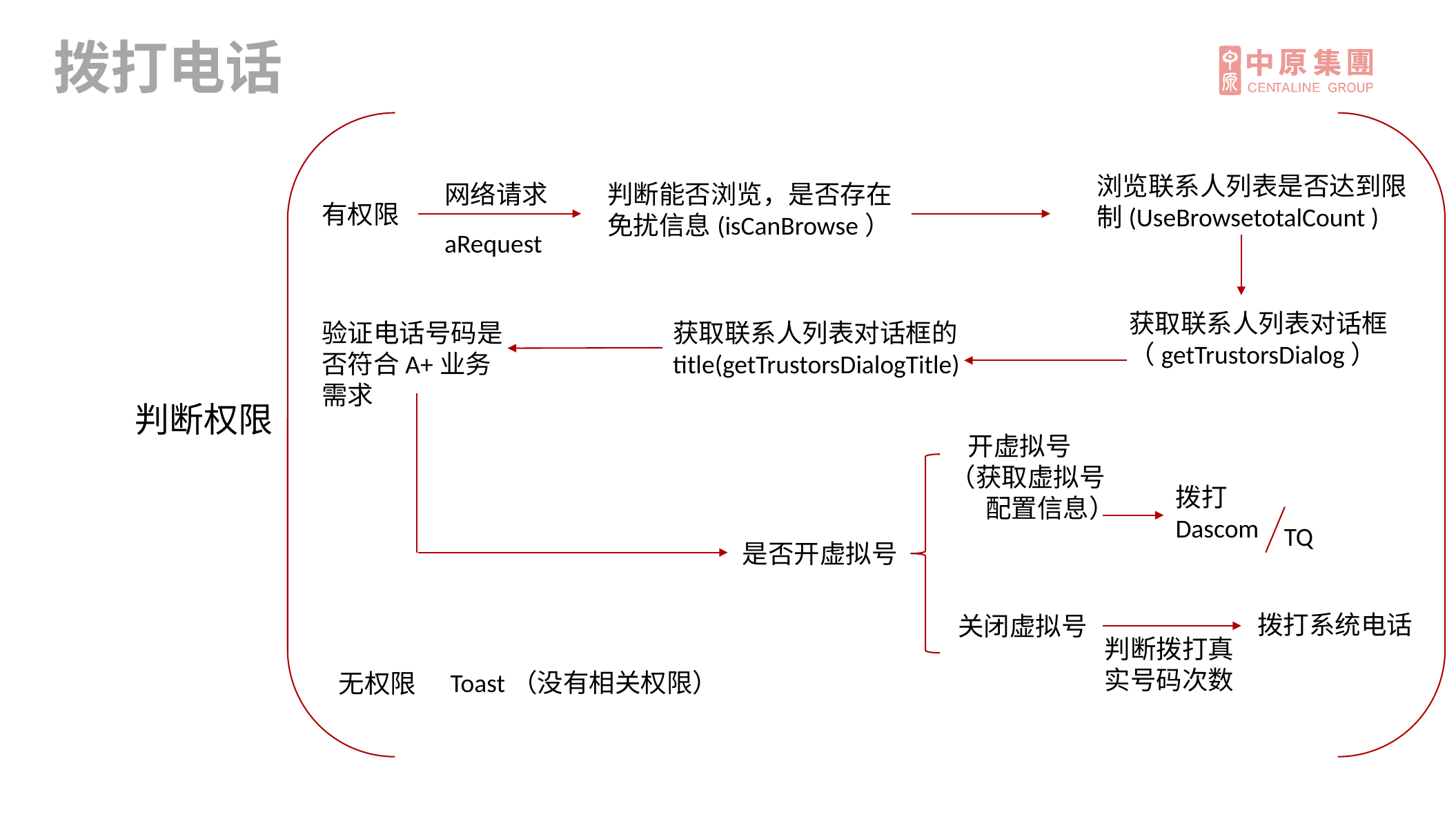

拨打电话

浏览联系人列表是否达到限制(UseBrowsetotalCount )

网络请求
判断能否浏览，是否存在
免扰信息(isCanBrowse）

有权限
aRequest
获取联系人列表对话框
（getTrustorsDialog）
验证电话号码是否符合A+业务需求
获取联系人列表对话框的title(getTrustorsDialogTitle)
  开虚拟号
（获取虚拟号
     配置信息）
判断权限

拨打
Dascom

 TQ

        是否开虚拟号
    拨打系统电话
关闭虚拟号
判断拨打真实号码次数
    Toast（没有相关权限）

无权限